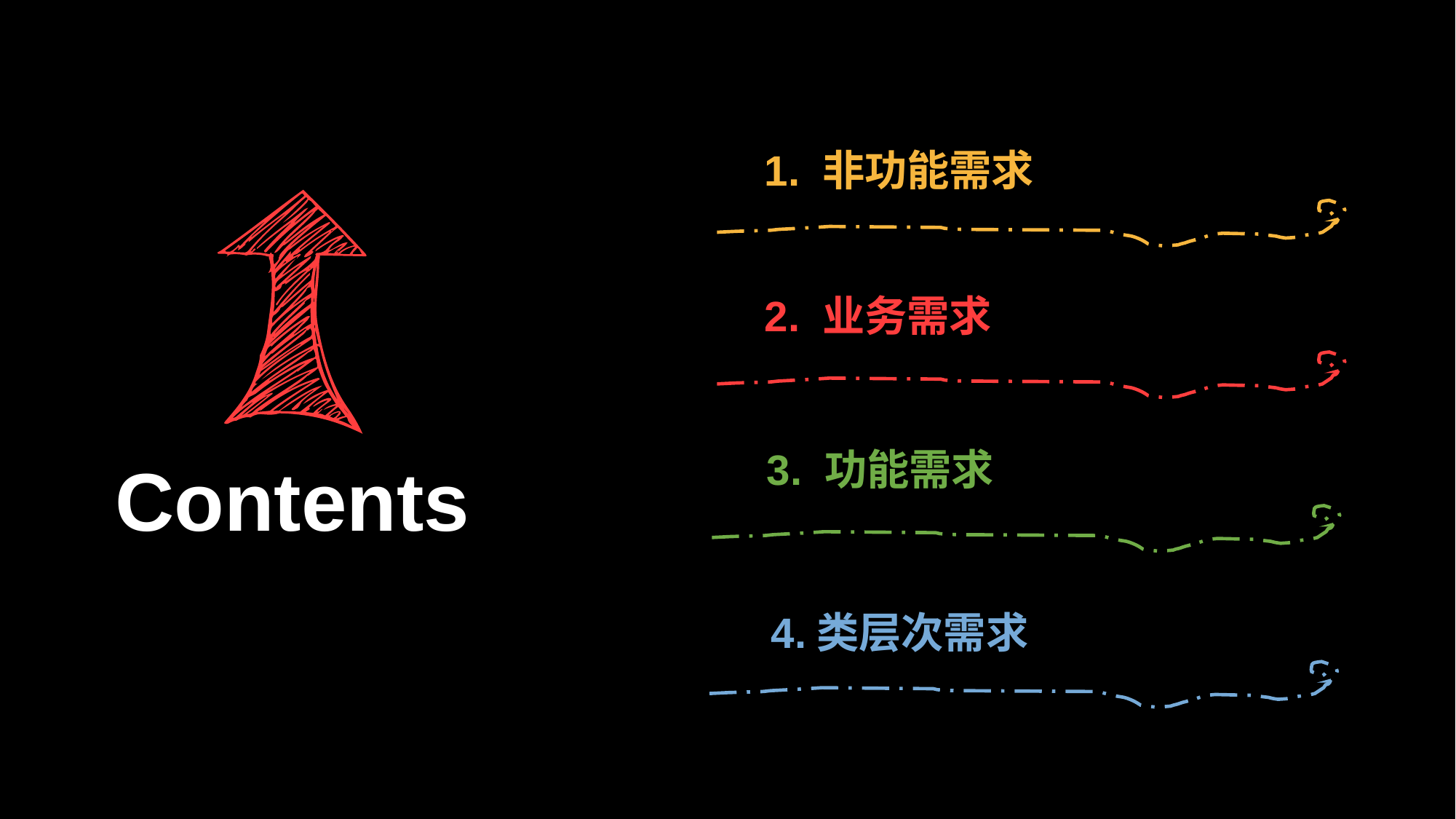

1. 非功能需求

2. 业务需求

3. 功能需求
Contents

4.类层次需求